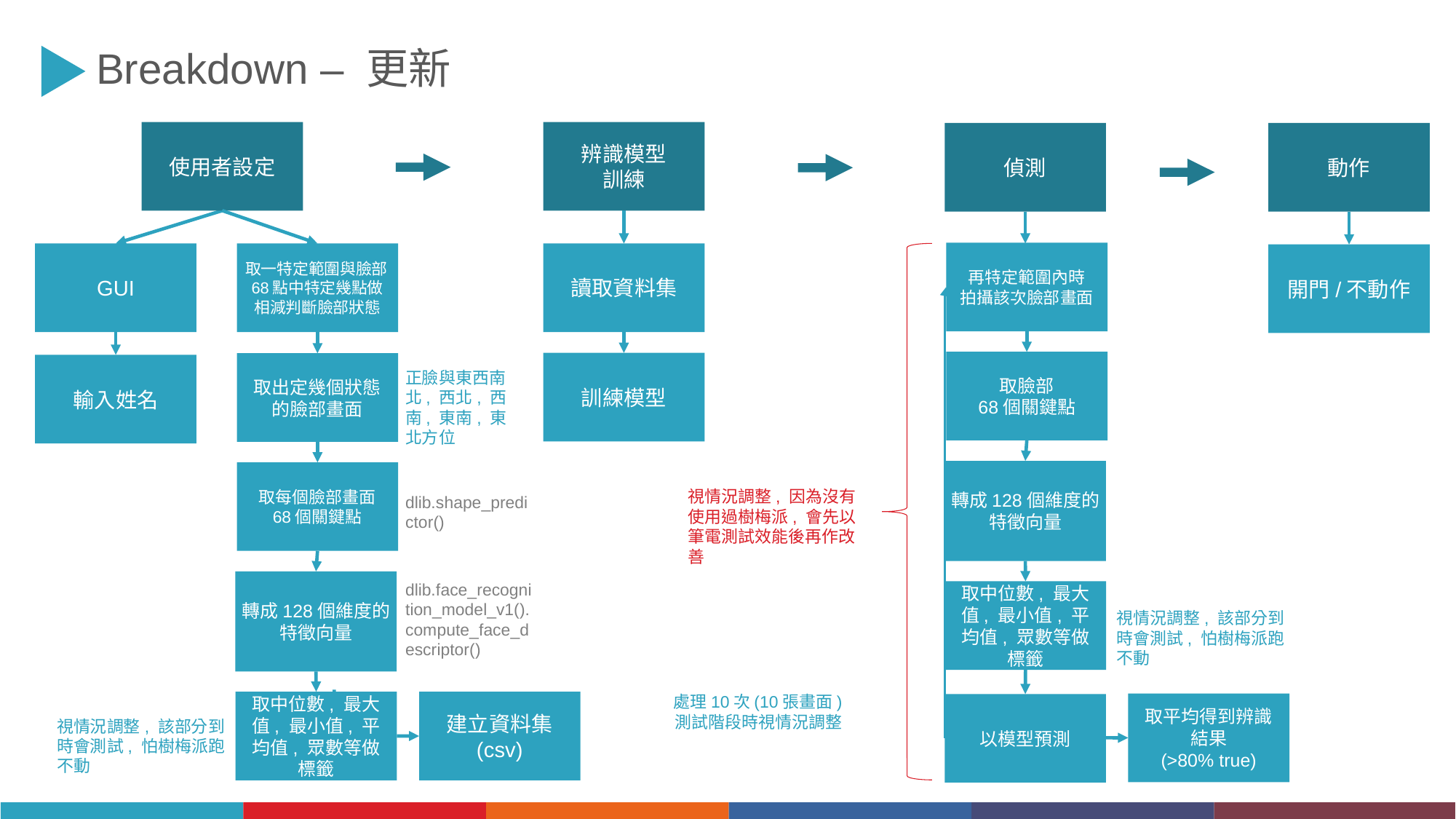

Breakdown – 更新

使用者設定
辨識模型
訓練
偵測
動作
再特定範圍內時
拍攝該次臉部畫面

GUI
取一特定範圍與臉部68點中特定幾點做相減判斷臉部狀態
讀取資料集
開門/不動作
取臉部
68個關鍵點
訓練模型
取出定幾個狀態的臉部畫面
輸入姓名
正臉與東西南北, 西北, 西南, 東南, 東北方位
轉成128個維度的特徵向量
取每個臉部畫面
68個關鍵點
視情況調整, 因為沒有使用過樹梅派, 會先以筆電測試效能後再作改善
dlib.shape_predictor()
轉成128個維度的特徵向量
dlib.face_recognition_model_v1().compute_face_descriptor()
取中位數, 最大值, 最小值, 平均值, 眾數等做標籤
視情況調整, 該部分到時會測試, 怕樹梅派跑不動
處理10次(10張畫面)
測試階段時視情況調整
取中位數, 最大值, 最小值, 平均值, 眾數等做標籤
建立資料集
(csv)
取平均得到辨識結果
(>80% true)
以模型預測
視情況調整, 該部分到時會測試, 怕樹梅派跑不動